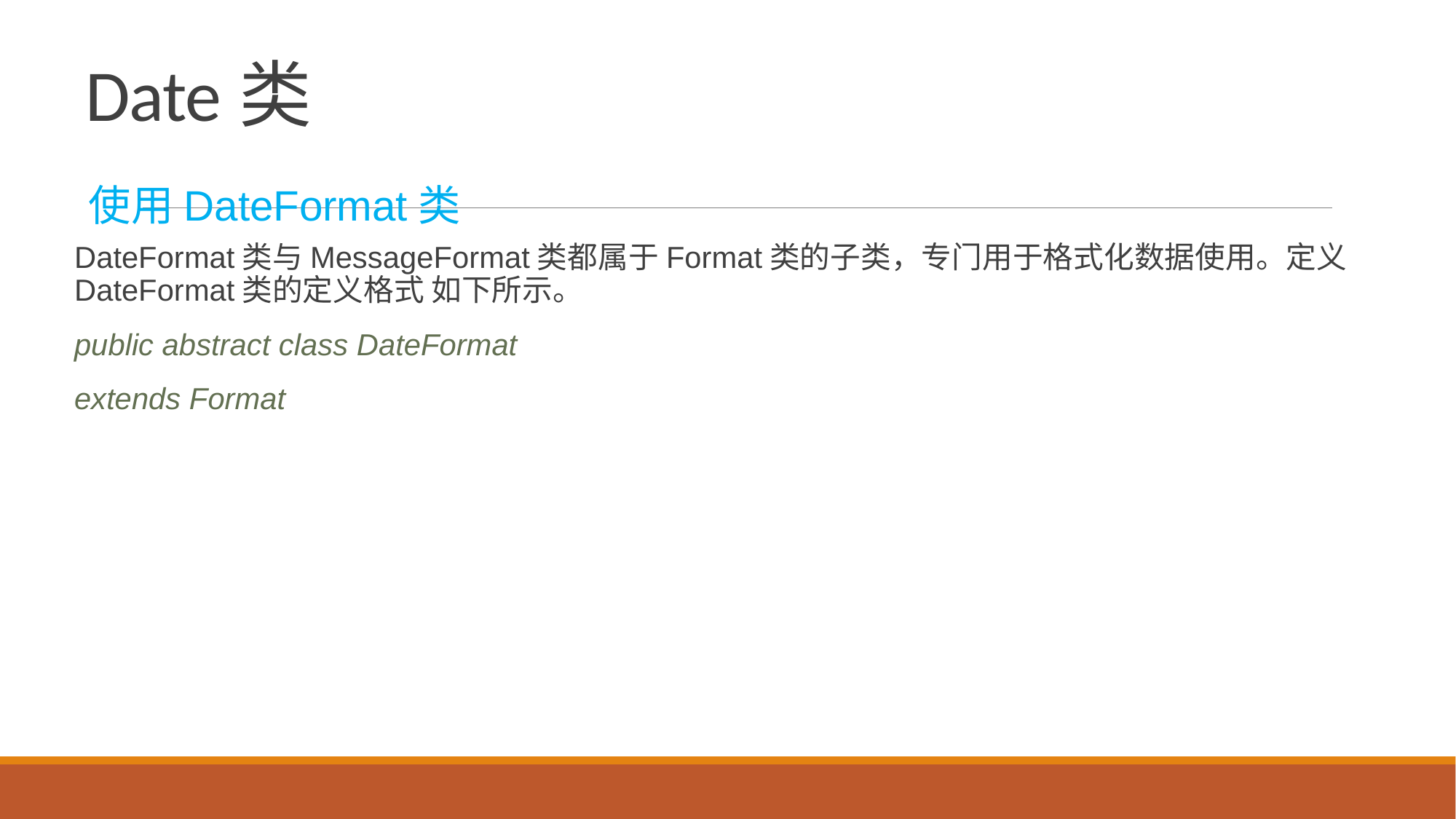

# Date类
使用DateFormat类
DateFormat类与MessageFormat类都属于Format类的子类，专门用于格式化数据使用。定义DateFormat类的定义格式 如下所示。
public abstract class DateFormat
extends Format